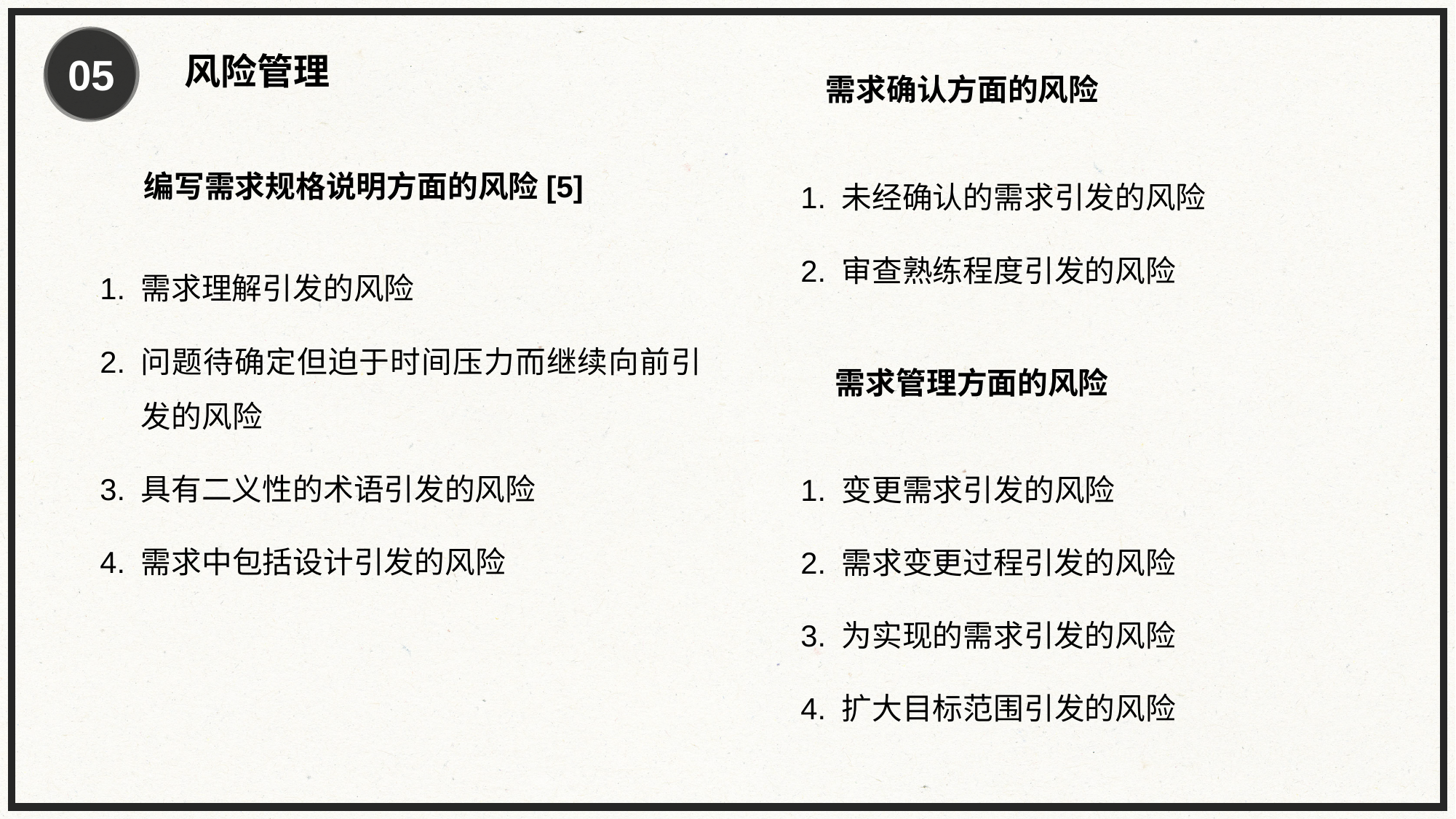

05
风险管理
需求确认方面的风险
 编写需求规格说明方面的风险[5]
未经确认的需求引发的风险
审查熟练程度引发的风险
需求理解引发的风险
问题待确定但迫于时间压力而继续向前引发的风险
具有二义性的术语引发的风险
需求中包括设计引发的风险

需求管理方面的风险
变更需求引发的风险
需求变更过程引发的风险
为实现的需求引发的风险
扩大目标范围引发的风险